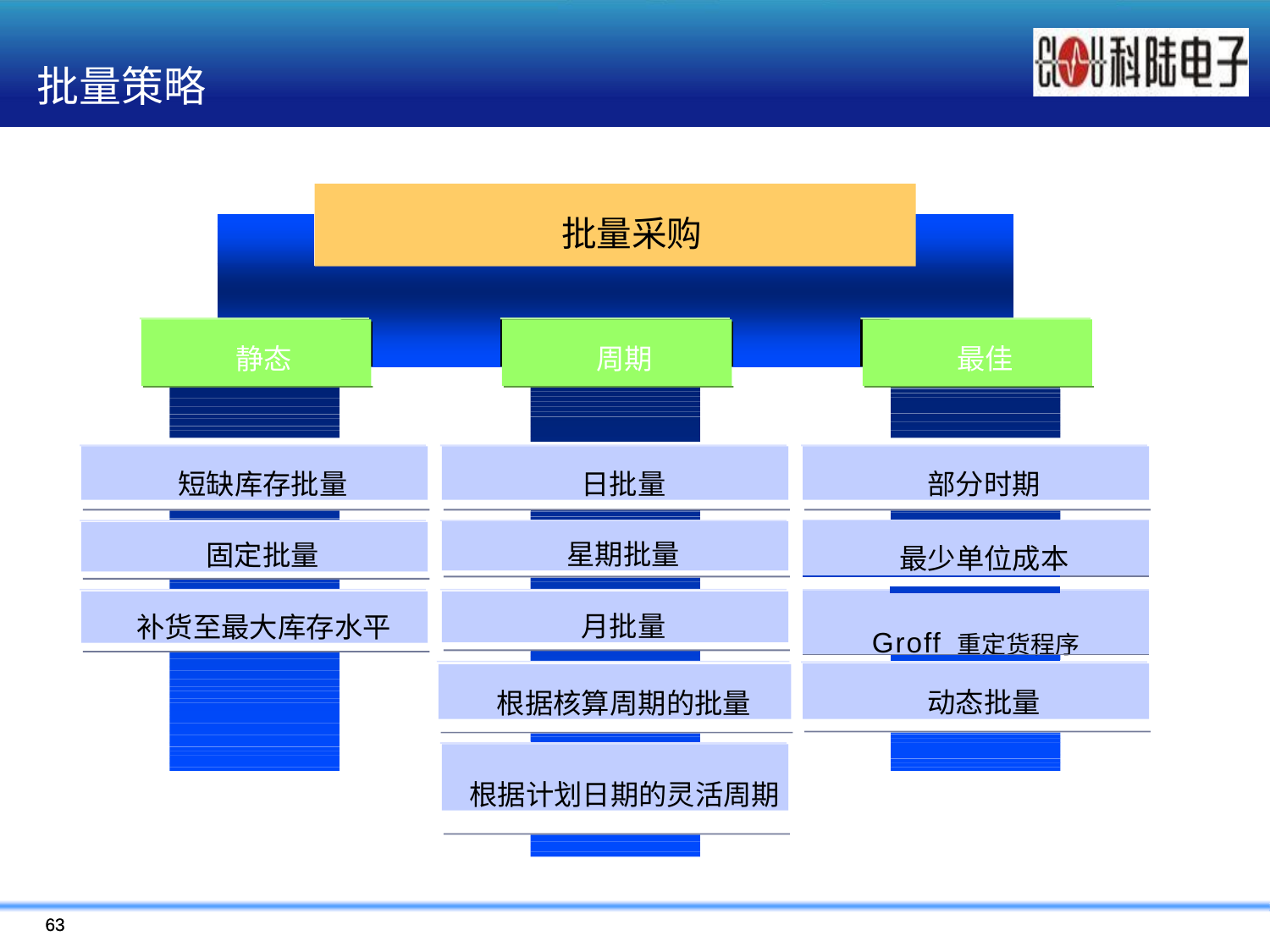

# 批量策略

批量采购

静态
周期
最佳

短缺库存批量
日批量
部分时期

| 最少单位成本 |  |  |
| --- | --- | --- |
|  |  |  |
| Groff 重定货程序 |  |  |
星期批量
固定批量

补货至最大库存水平
月批量

动态批量
根据核算周期的批量

根据计划日期的灵活周期

63
63